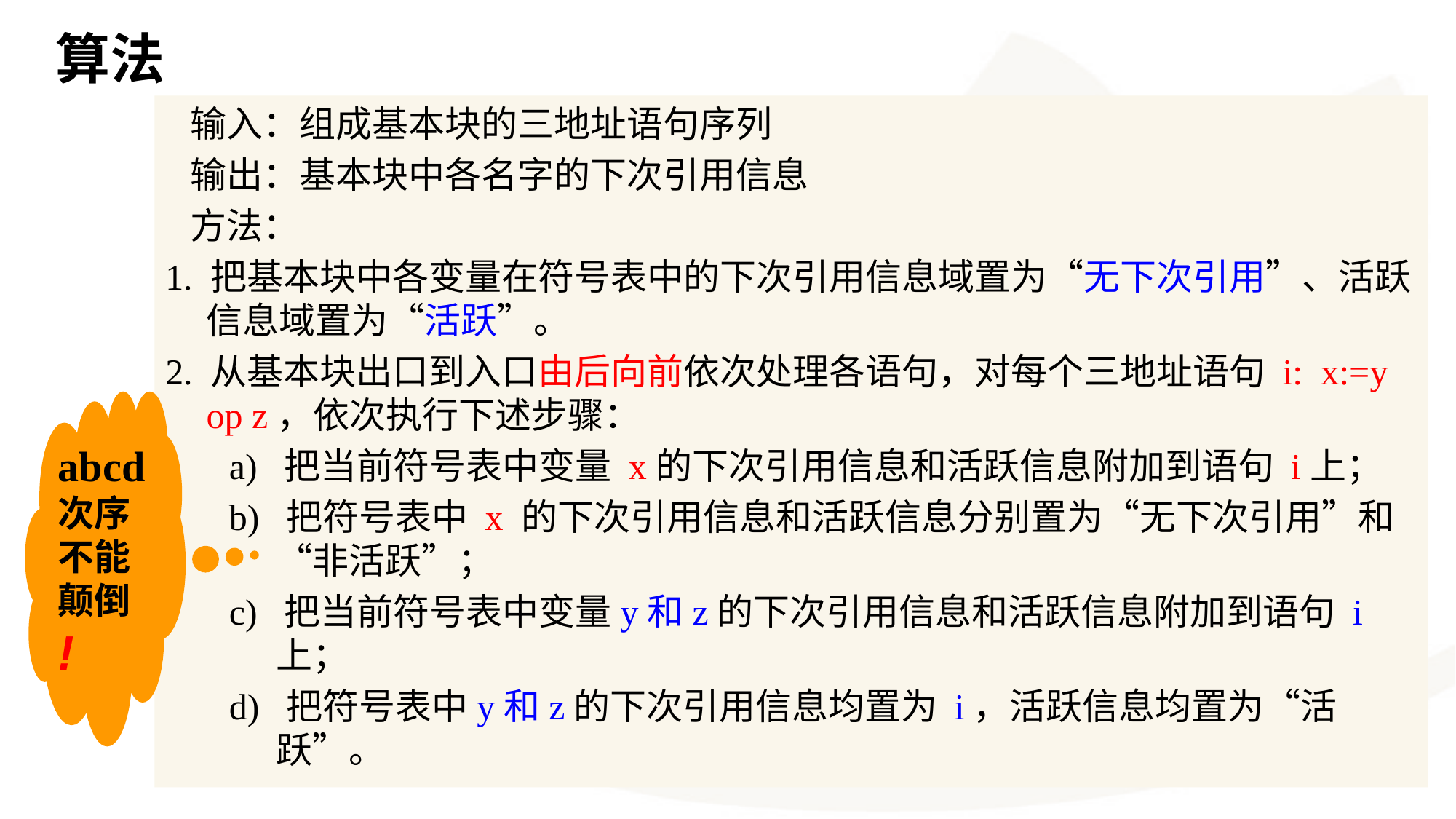

算法
  输入：组成基本块的三地址语句序列
  输出：基本块中各名字的下次引用信息
  方法：
1. 把基本块中各变量在符号表中的下次引用信息域置为“无下次引用”、活跃信息域置为“活跃”。
2. 从基本块出口到入口由后向前依次处理各语句，对每个三地址语句 i:  x:=y op z，依次执行下述步骤：
a)  把当前符号表中变量 x的下次引用信息和活跃信息附加到语句 i上；
b)  把符号表中 x 的下次引用信息和活跃信息分别置为“无下次引用”和“非活跃”；
c)  把当前符号表中变量y和z的下次引用信息和活跃信息附加到语句 i上；
d)  把符号表中y和z的下次引用信息均置为 i，活跃信息均置为“活跃”。
abcd
次序
不能
颠倒
!
20